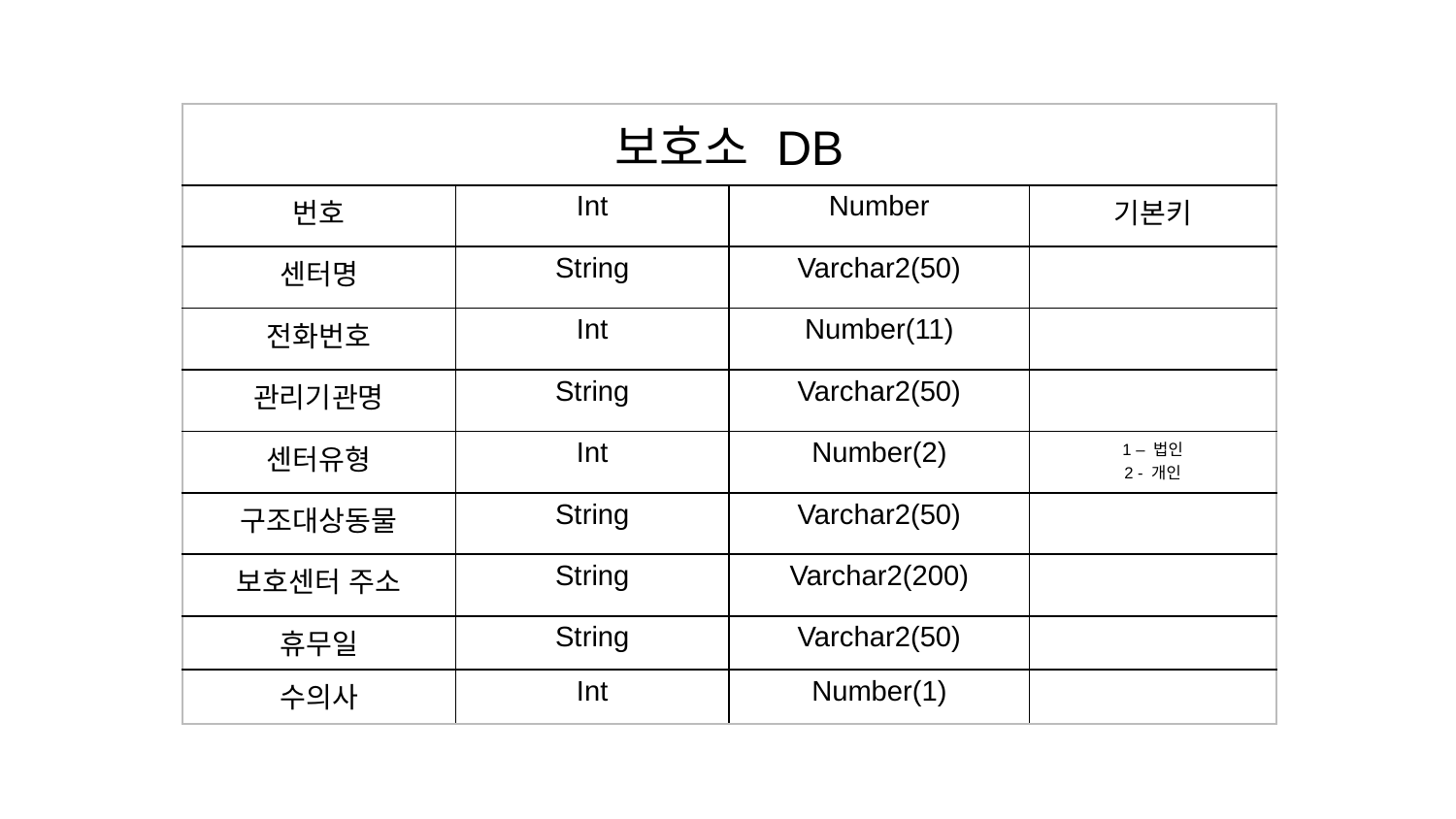

| 보호소 DB |  |  |  |
| --- | --- | --- | --- |
| 번호 | Int | Number | 기본키 |
| 센터명 | String | Varchar2(50) |  |
| 전화번호 | Int | Number(11) |  |
| 관리기관명 | String | Varchar2(50) |  |
| 센터유형 | Int | Number(2) | 1 – 법인 2 - 개인 |
| 구조대상동물 | String | Varchar2(50) |  |
| 보호센터 주소 | String | Varchar2(200) |  |
| 휴무일 | String | Varchar2(50) |  |
| 수의사 | Int | Number(1) |  |